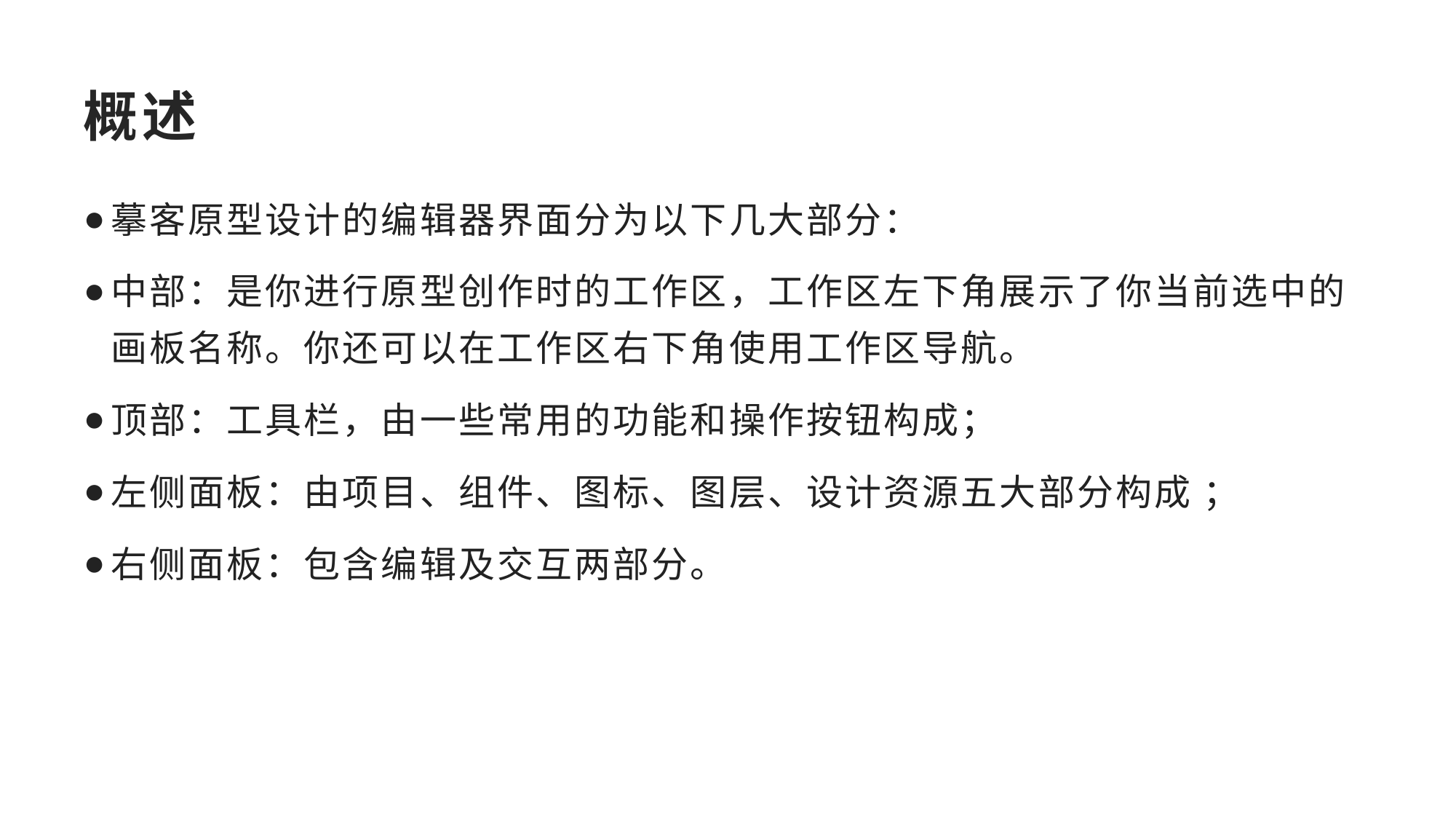

# 概述
摹客原型设计的编辑器界面分为以下几大部分：
中部：是你进行原型创作时的工作区，工作区左下角展示了你当前选中的画板名称。你还可以在工作区右下角使用工作区导航。
顶部：工具栏，由一些常用的功能和操作按钮构成；
左侧面板：由项目、组件、图标、图层、设计资源五大部分构成 ；
右侧面板：包含编辑及交互两部分。